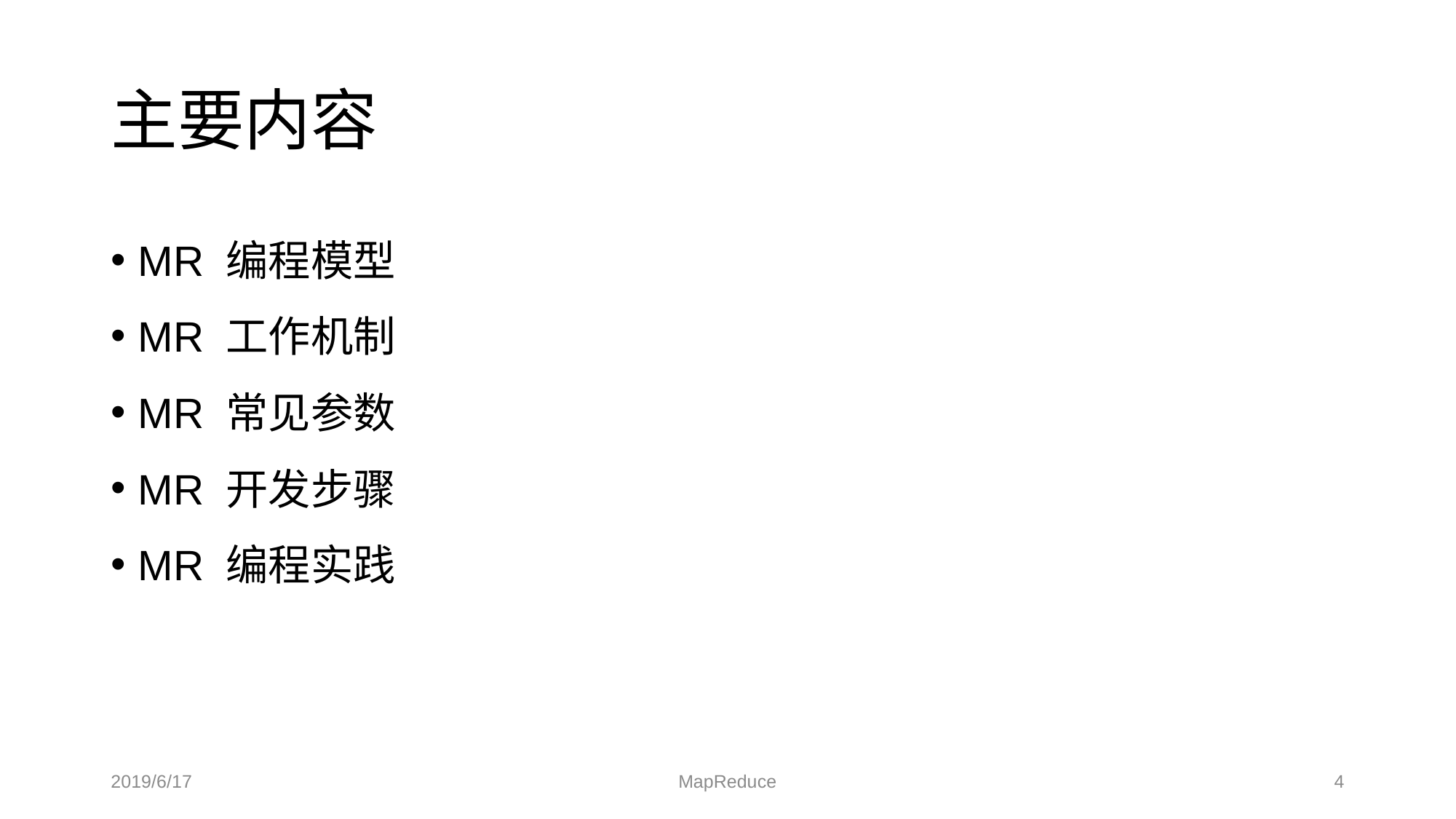

# 主要内容
MR 编程模型
MR 工作机制
MR 常见参数
MR 开发步骤
MR 编程实践

2019/6/17
MapReduce
4